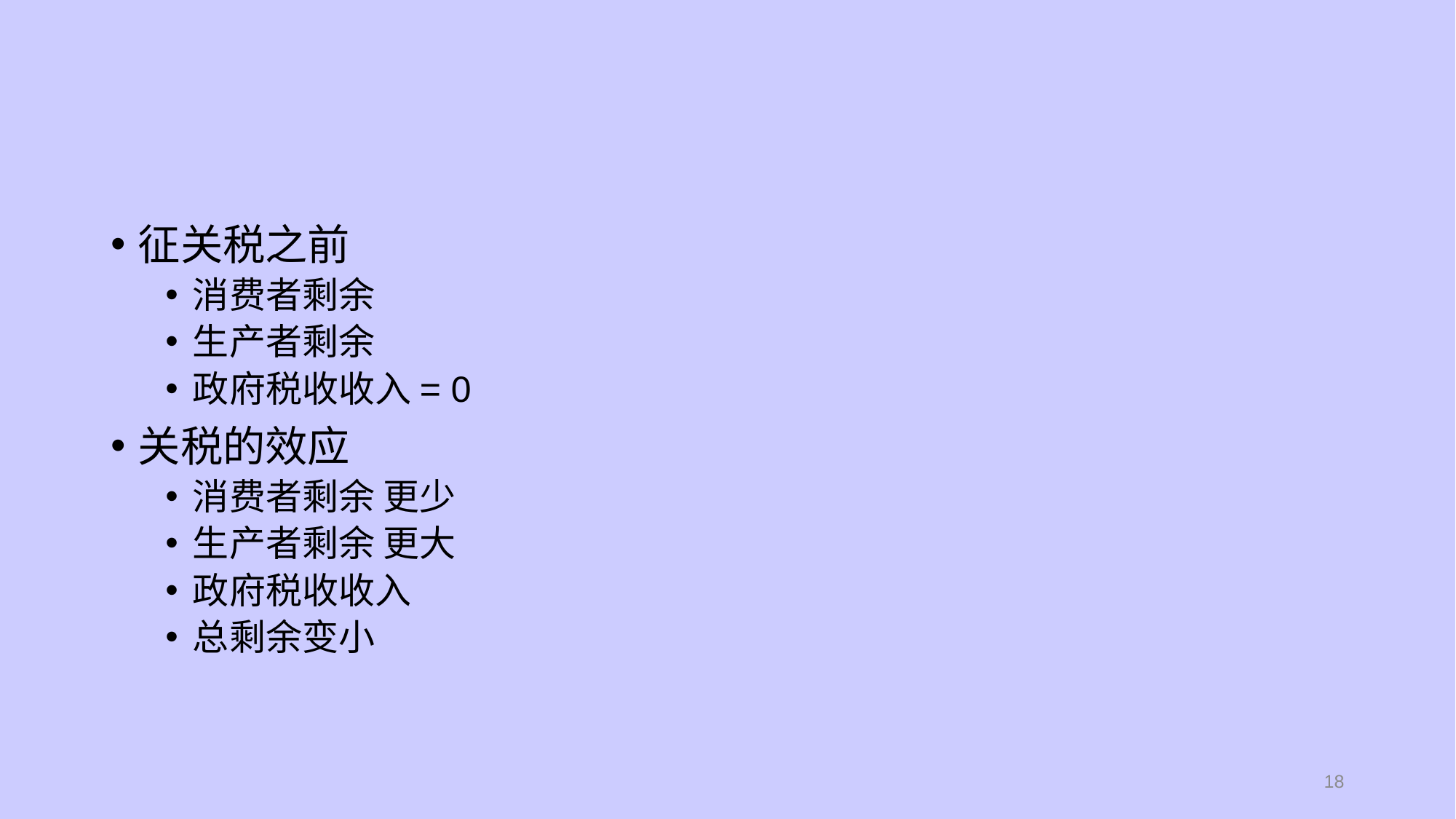

#
征关税之前
消费者剩余
生产者剩余
政府税收收入= 0
关税的效应
消费者剩余 更少
生产者剩余 更大
政府税收收入
总剩余变小
18